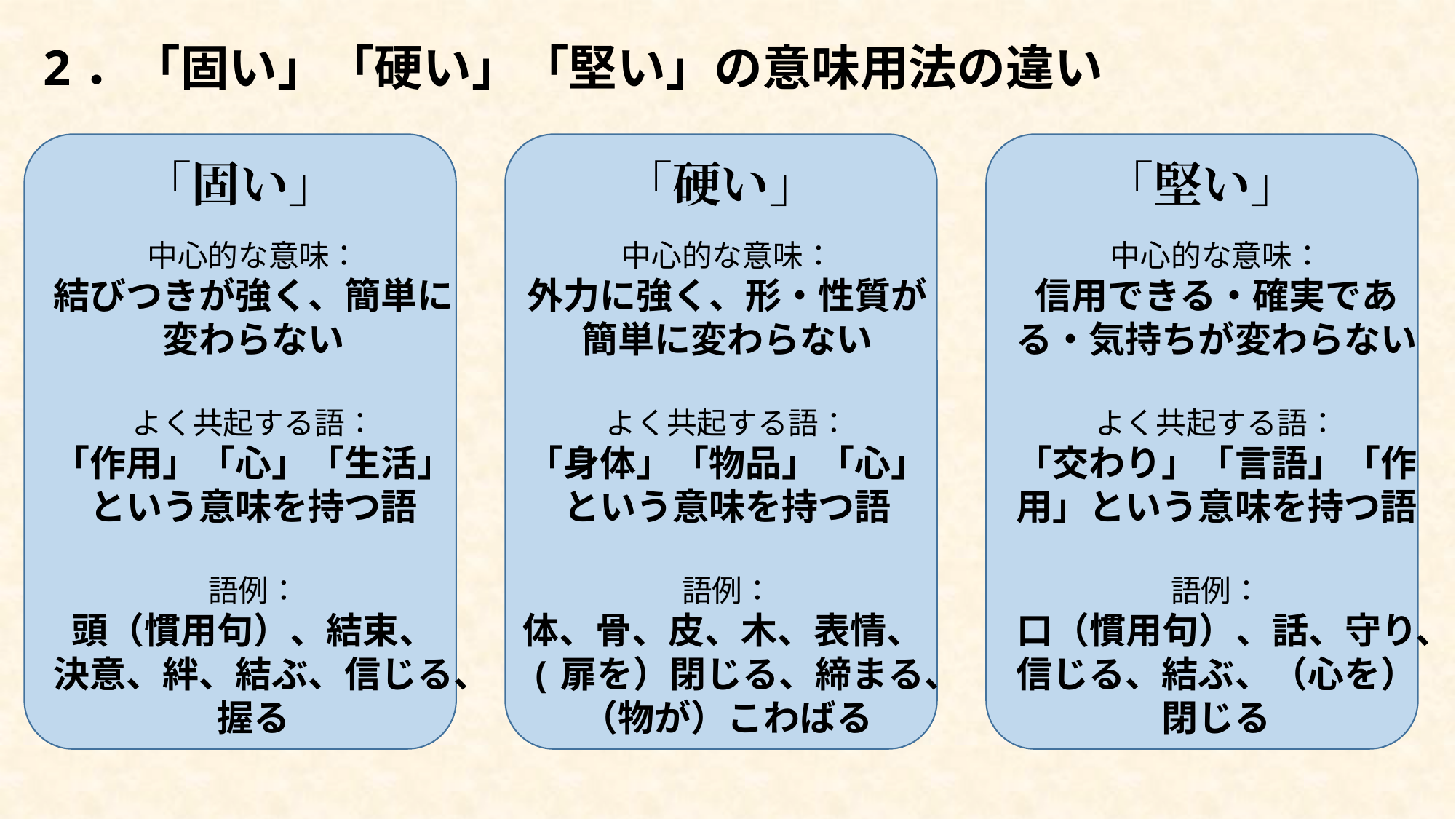

2．「固い」「硬い」「堅い」の意味用法の違い
「固い」
「硬い」
「堅い」
中心的な意味：
結びつきが強く、簡単に変わらない
よく共起する語：
「作用」「心」「生活」という意味を持つ語
語例：
頭（慣用句）、結束、
決意、絆、結ぶ、信じる、握る
中心的な意味：
外力に強く、形・性質が簡単に変わらない
よく共起する語：
「身体」「物品」「心」という意味を持つ語
語例：
体、骨、皮、木、表情、(扉を）閉じる、締まる、（物が）こわばる
中心的な意味：
信用できる・確実である・気持ちが変わらない
よく共起する語：
「交わり」「言語」「作用」という意味を持つ語
語例：
口（慣用句）、話、守り、信じる、結ぶ、（心を）閉じる